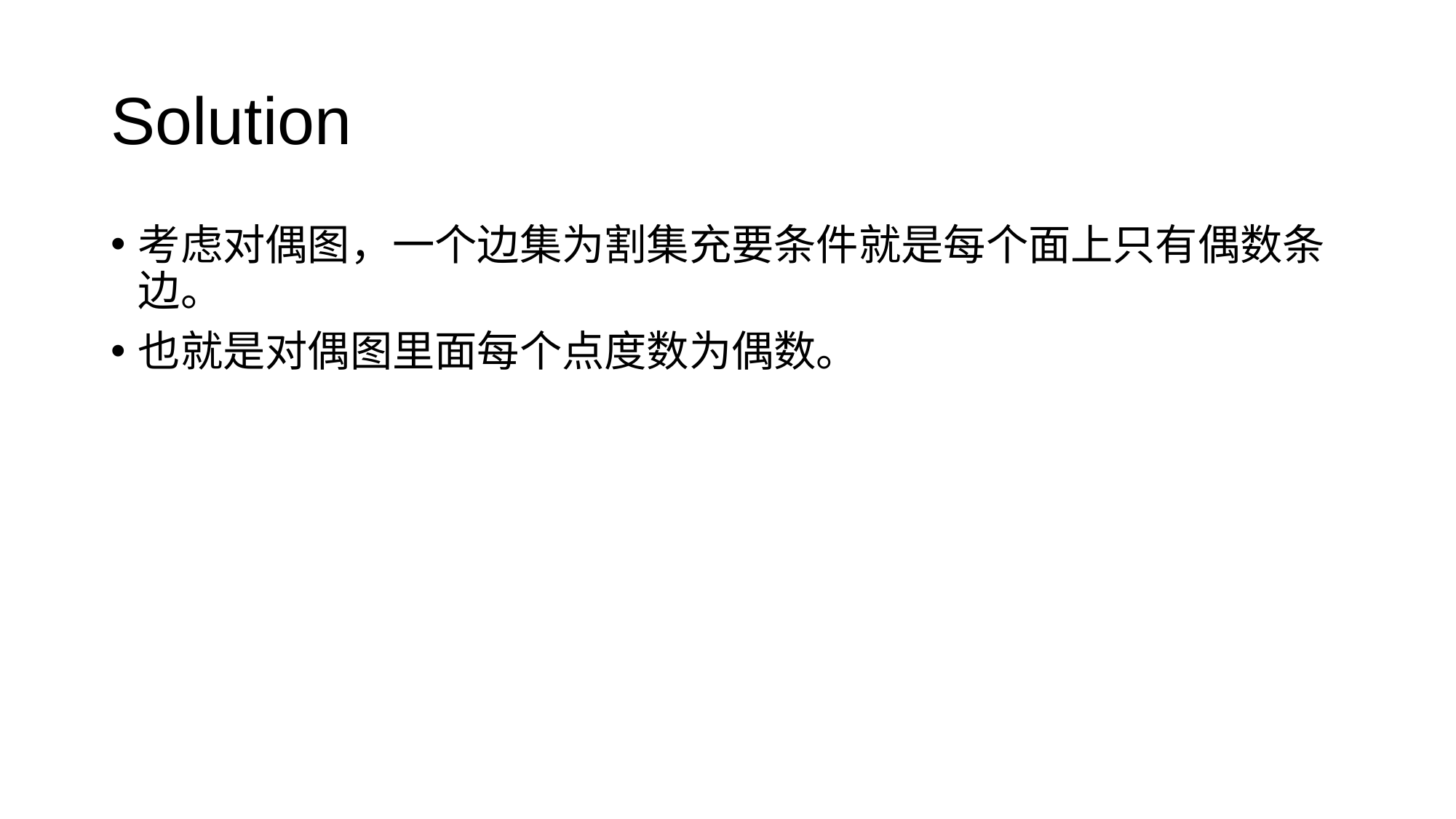

# Solution
考虑对偶图，一个边集为割集充要条件就是每个面上只有偶数条边。
也就是对偶图里面每个点度数为偶数。